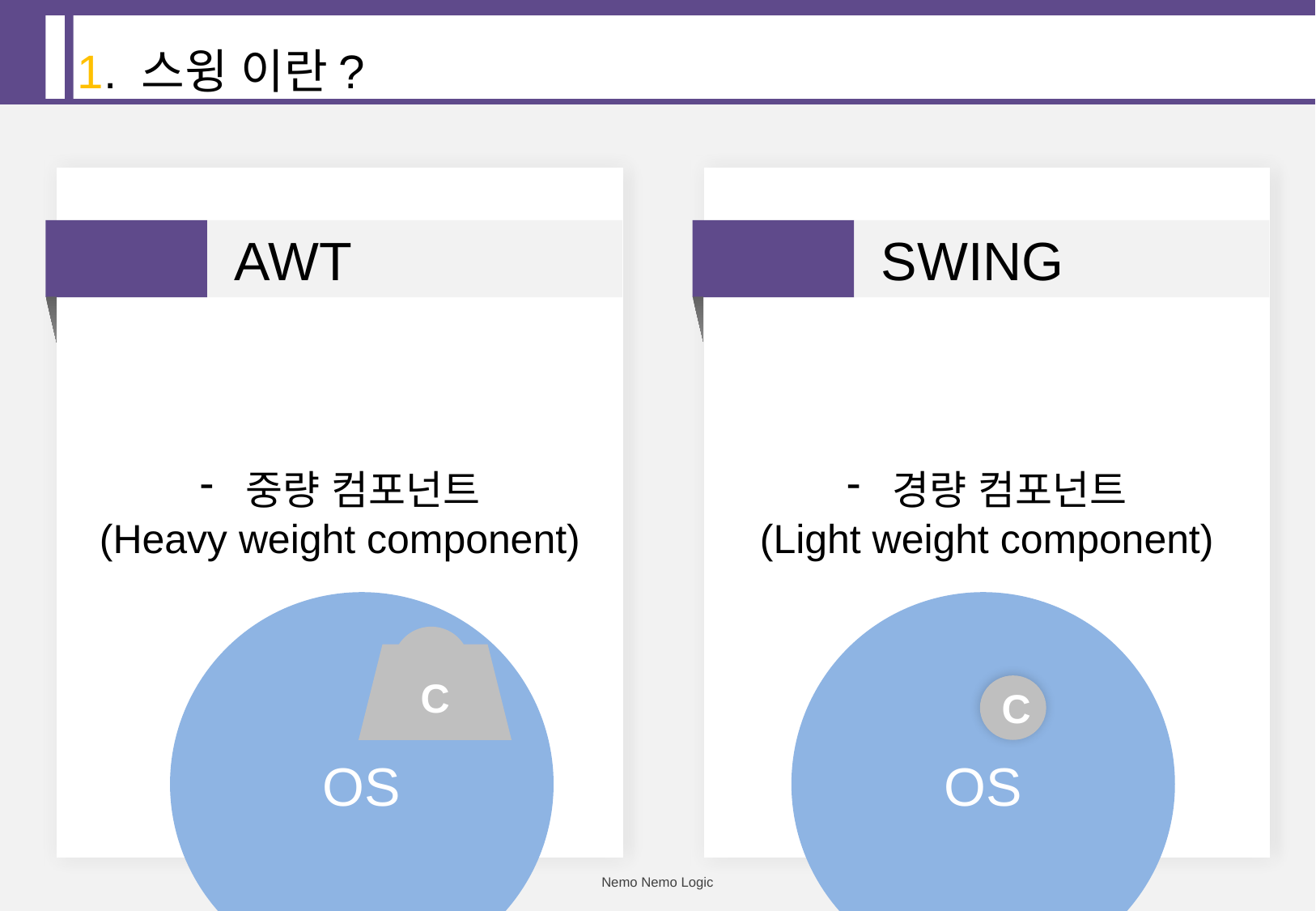

1. 스윙 이란?

중량 컴포넌트
(Heavy weight component)

 AWT

경량 컴포넌트
(Light weight component)

 SWING

OS
OS

C
C